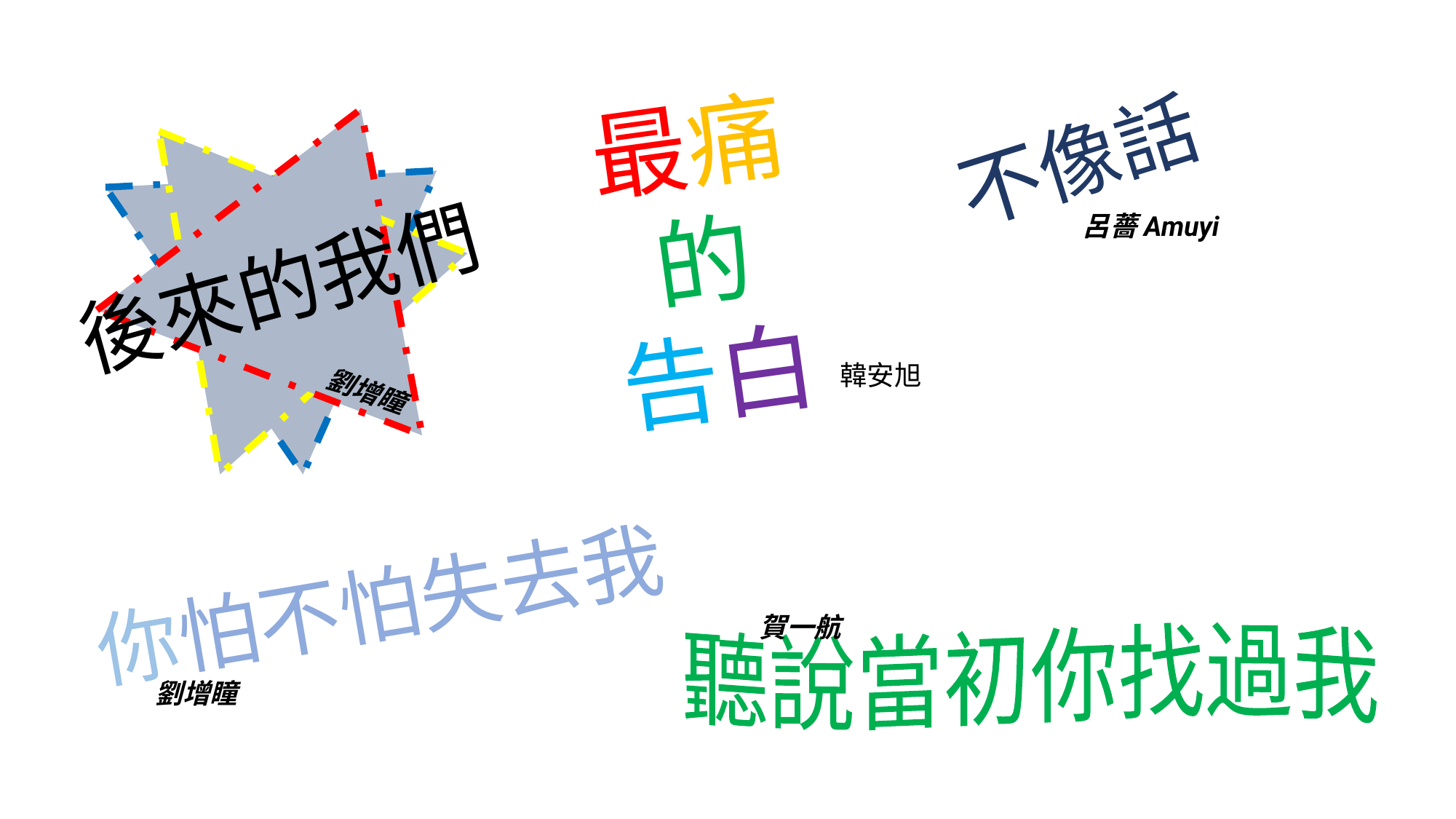

最痛
的
告白

不像話

呂薔Amuyi
後來的我們
韓安旭
劉增瞳
你怕不怕失去我
賀一航
聽說當初你找過我
劉增瞳